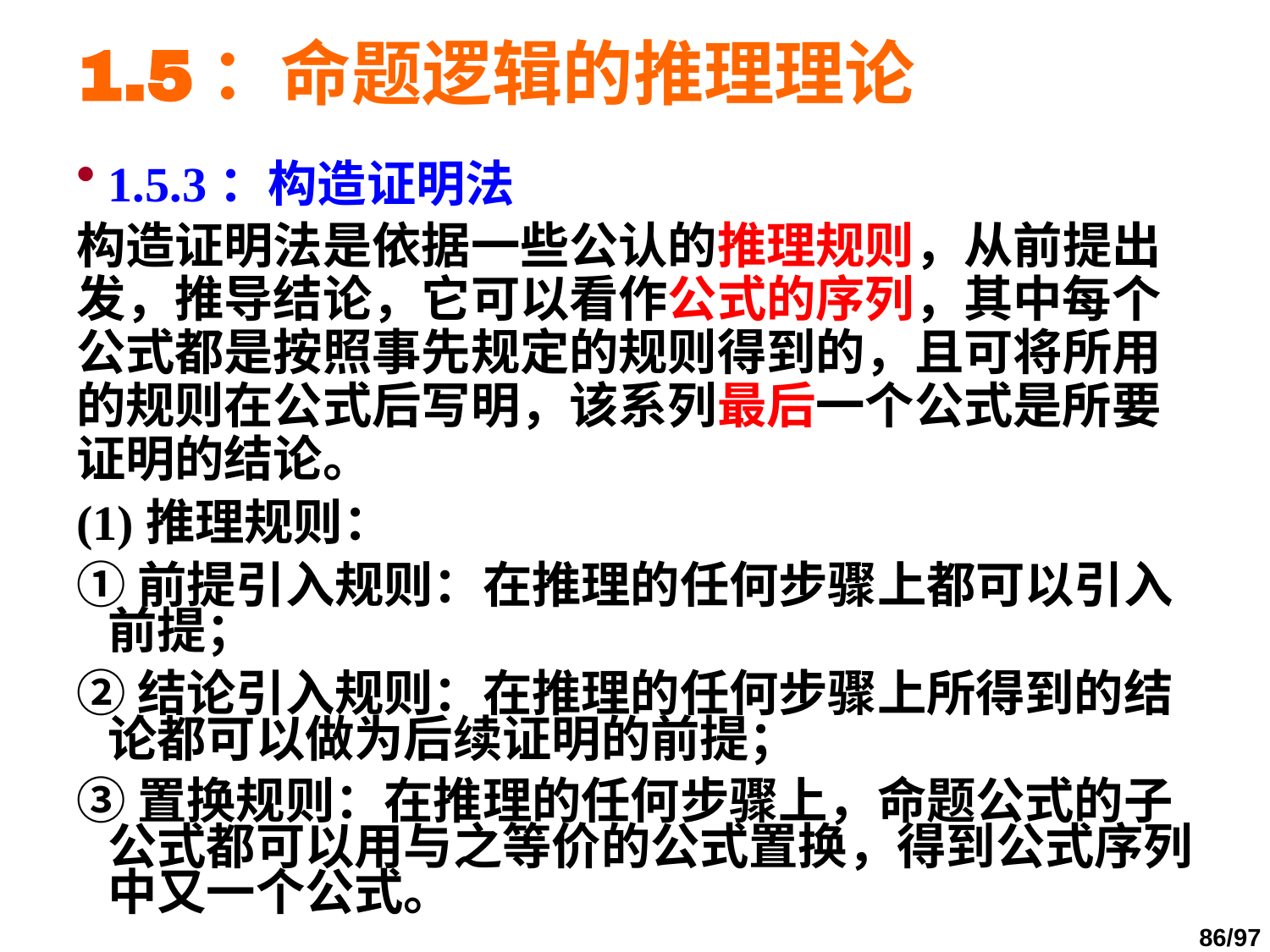

# 1.5：命题逻辑的推理理论
1.5.3：构造证明法
构造证明法是依据一些公认的推理规则，从前提出发，推导结论，它可以看作公式的序列，其中每个公式都是按照事先规定的规则得到的，且可将所用的规则在公式后写明，该系列最后一个公式是所要证明的结论。
(1)推理规则：
①前提引入规则：在推理的任何步骤上都可以引入前提；
②结论引入规则：在推理的任何步骤上所得到的结论都可以做为后续证明的前提；
③置换规则：在推理的任何步骤上，命题公式的子公式都可以用与之等价的公式置换，得到公式序列中又一个公式。